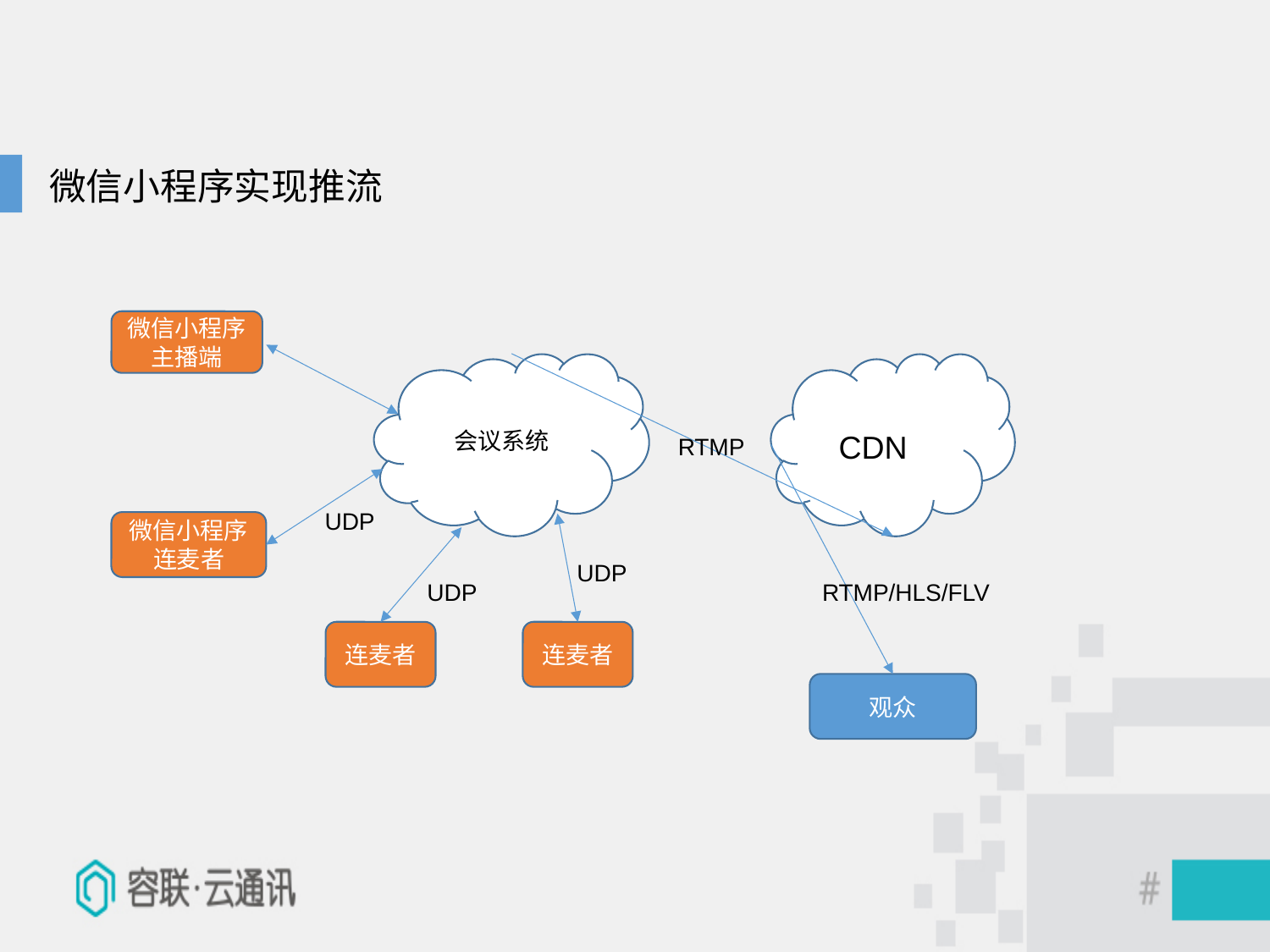

微信小程序实现推流
微信小程序
主播端
会议系统

CDN
RTMP
UDP
微信小程序
连麦者
UDP
RTMP/HLS/FLV
UDP
连麦者
连麦者
观众